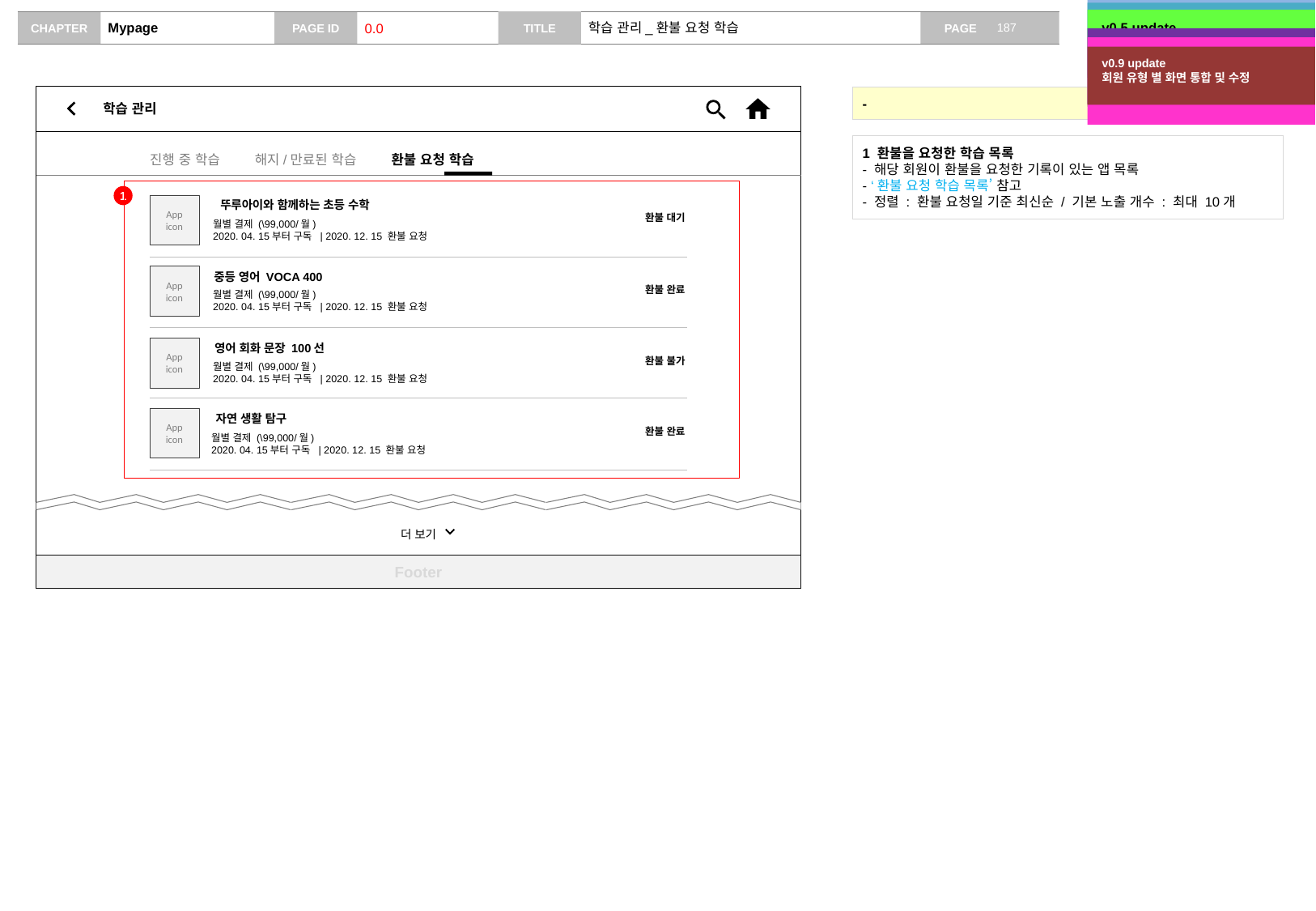

v0.2 update
제공 정보 추가
v0.3 update
더보기 추가
v0.5 update
5-1 결제 수단
상세 카드사는 알 수 없어 신용카드로 대체
# Mypage
0.0
학습 관리_환불 요청 학습
v0.6 update
구독 -> 학습
v0.7 update
목록 정보 수정
v0.9 update
회원 유형 별 화면 통합 및 수정

학습 관리

-

1 환불을 요청한 학습 목록
- 해당 회원이 환불을 요청한 기록이 있는 앱 목록
- ‘환불 요청 학습 목록’ 참고
- 정렬 : 환불 요청일 기준 최신순 / 기본 노출 개수 : 최대 10개
진행 중 학습         해지/만료된 학습         환불 요청 학습

1
App
icon
뚜루아이와 함께하는 초등 수학
환불 대기
월별 결제 (\99,000/월)
2020. 04. 15부터 구독  | 2020. 12. 15 환불 요청
App
icon
중등 영어 VOCA 400
환불 완료
월별 결제 (\99,000/월)
2020. 04. 15부터 구독  | 2020. 12. 15 환불 요청
App
icon
영어 회화 문장 100선
환불 불가
월별 결제 (\99,000/월)
2020. 04. 15부터 구독  | 2020. 12. 15 환불 요청
App
icon
자연 생활 탐구
환불 완료
월별 결제 (\99,000/월)
2020. 04. 15부터 구독  | 2020. 12. 15 환불 요청

더 보기

Footer